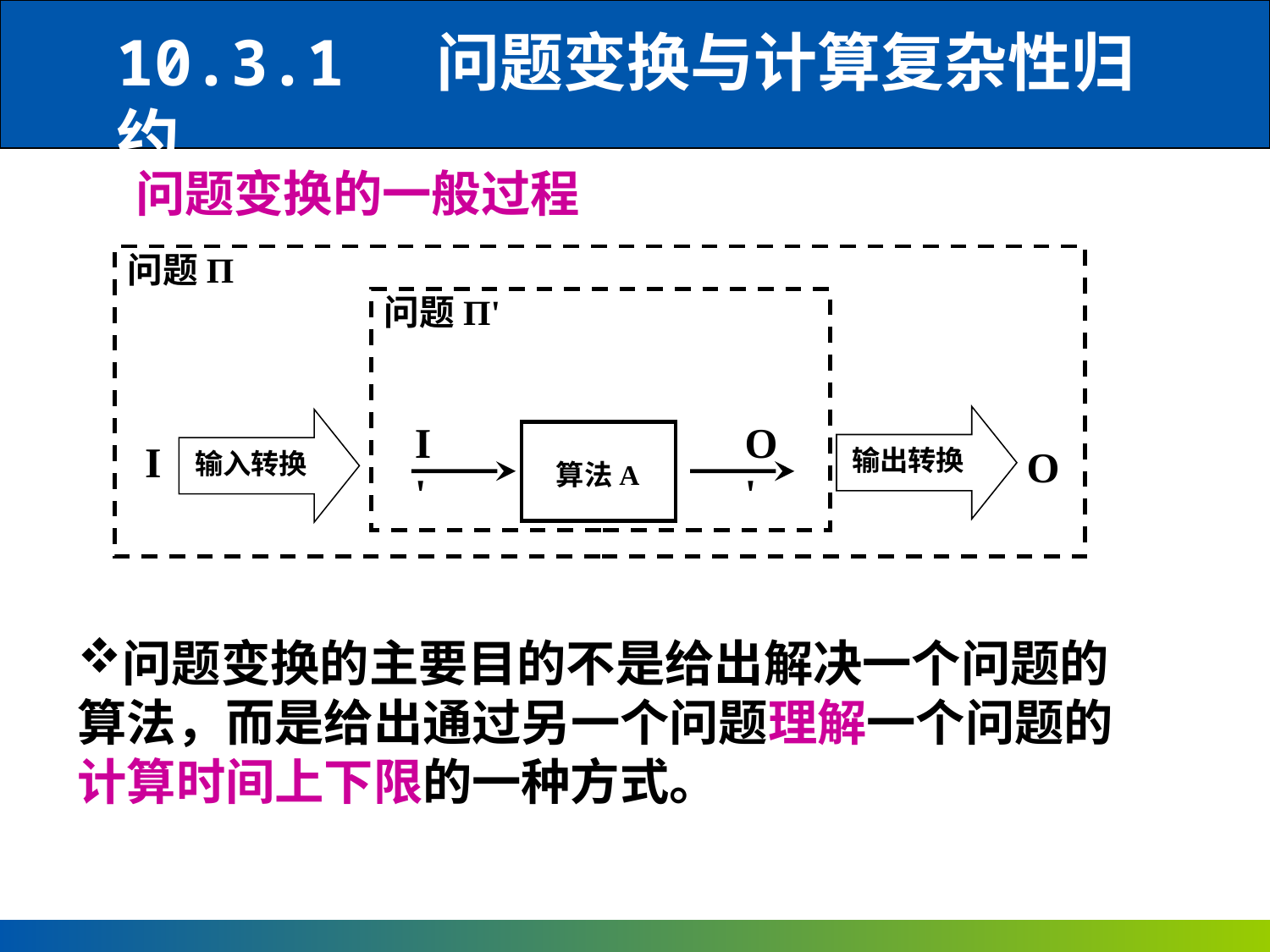

10.3.1  问题变换与计算复杂性归约
 问题变换的一般过程
问题Π
问题Π'
 输出转换
 输入转换
I'
O'

    算法A
I
O

问题变换的主要目的不是给出解决一个问题的算法，而是给出通过另一个问题理解一个问题的计算时间上下限的一种方式。